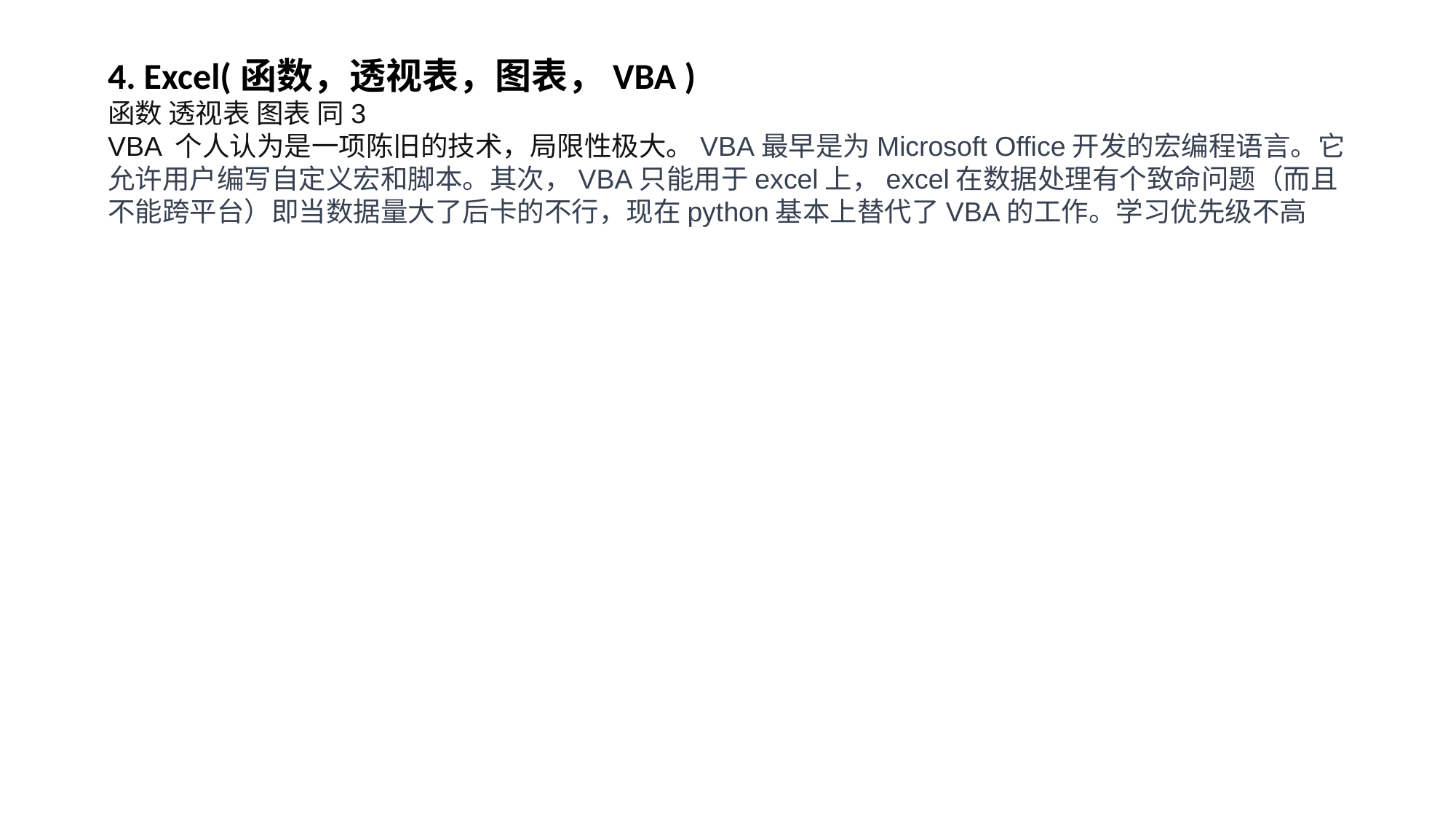

4. Excel(函数，透视表，图表，VBA )
函数 透视表 图表 同3
VBA 个人认为是一项陈旧的技术，局限性极大。VBA最早是为Microsoft Office开发的宏编程语言。它允许用户编写自定义宏和脚本。其次，VBA只能用于excel上，excel在数据处理有个致命问题（而且不能跨平台）即当数据量大了后卡的不行，现在python基本上替代了VBA的工作。学习优先级不高